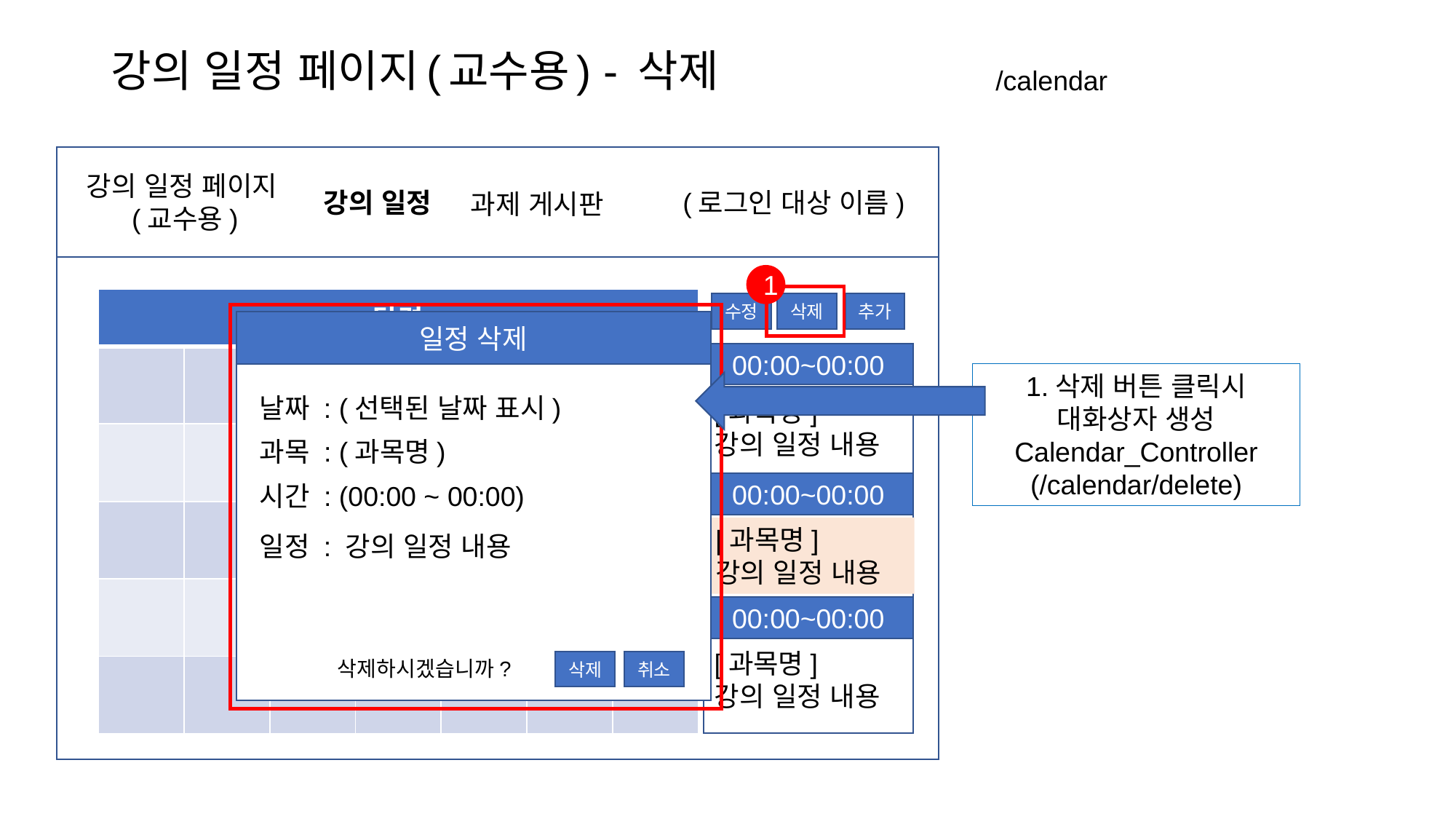

# 강의 일정 페이지(교수용) - 삭제
/calendar

강의 일정 페이지(교수용)
강의 일정
(로그인 대상 이름)
과제 게시판
1

| 달력 |  |  |  |  |  |  |
| --- | --- | --- | --- | --- | --- | --- |
|  |  |  |  |  |  |  |
|  |  |  |  |  |  |  |
|  |  |  |  |  |  |  |
|  |  |  |  |  |  |  |
|  |  |  |  |  |  |  |
수정
삭제
추가

일정 삭제

00:00~00:00
1.삭제 버튼 클릭시
대화상자 생성
Calendar_Controller
(/calendar/delete)

날짜 : (선택된 날짜 표시)
[과목명]
강의 일정 내용
과목 : (과목명)
00:00~00:00
시간 : (00:00 ~ 00:00)
[과목명]
강의 일정 내용
일정 : 강의 일정 내용
00:00~00:00
[과목명]
강의 일정 내용
삭제하시겠습니까?
삭제
취소